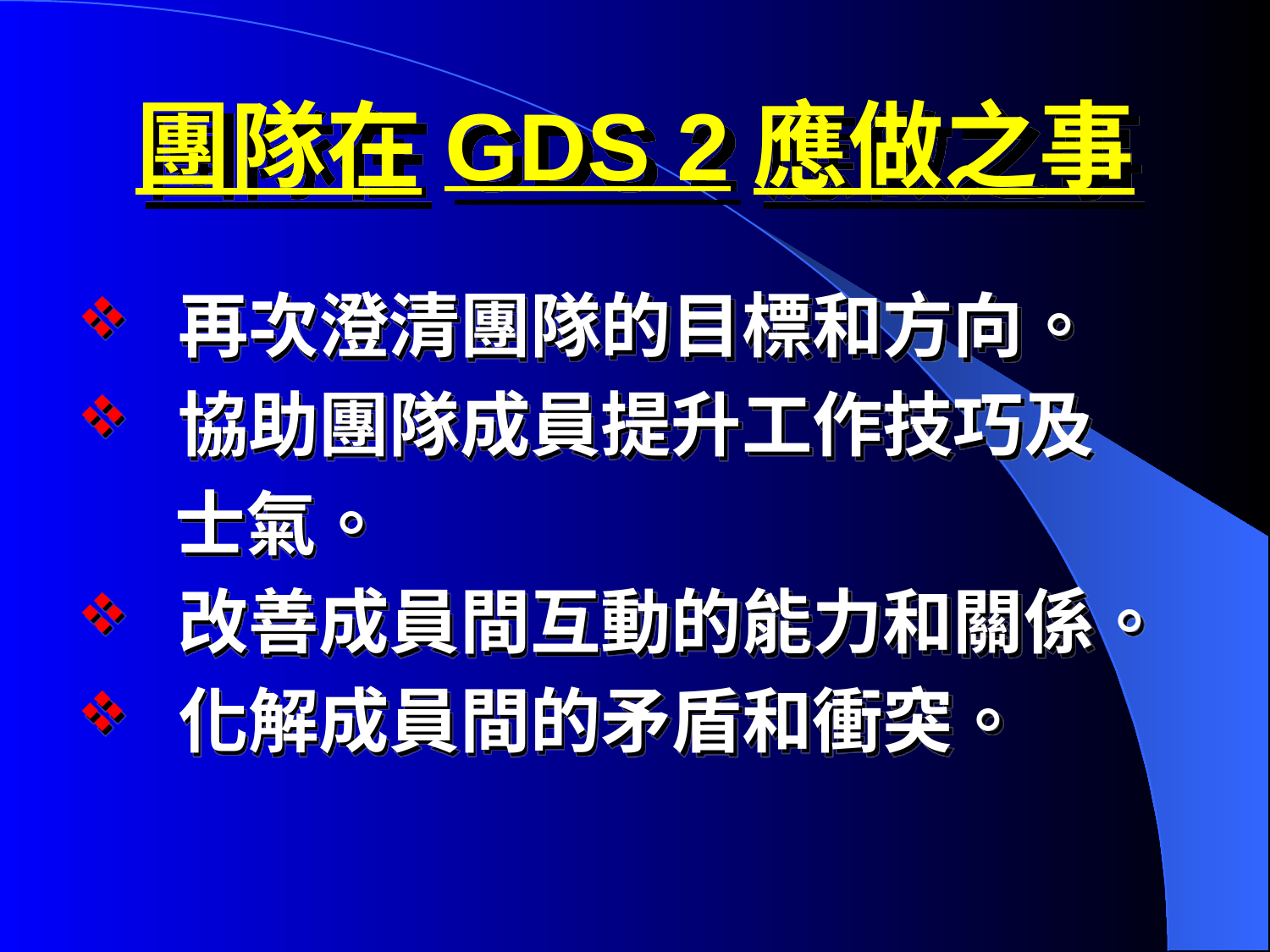

# 團隊在GDS 2應做之事
  再次澄清團隊的目標和方向。
  協助團隊成員提升工作技巧及
     士氣。
  改善成員間互動的能力和關係。
  化解成員間的矛盾和衝突。